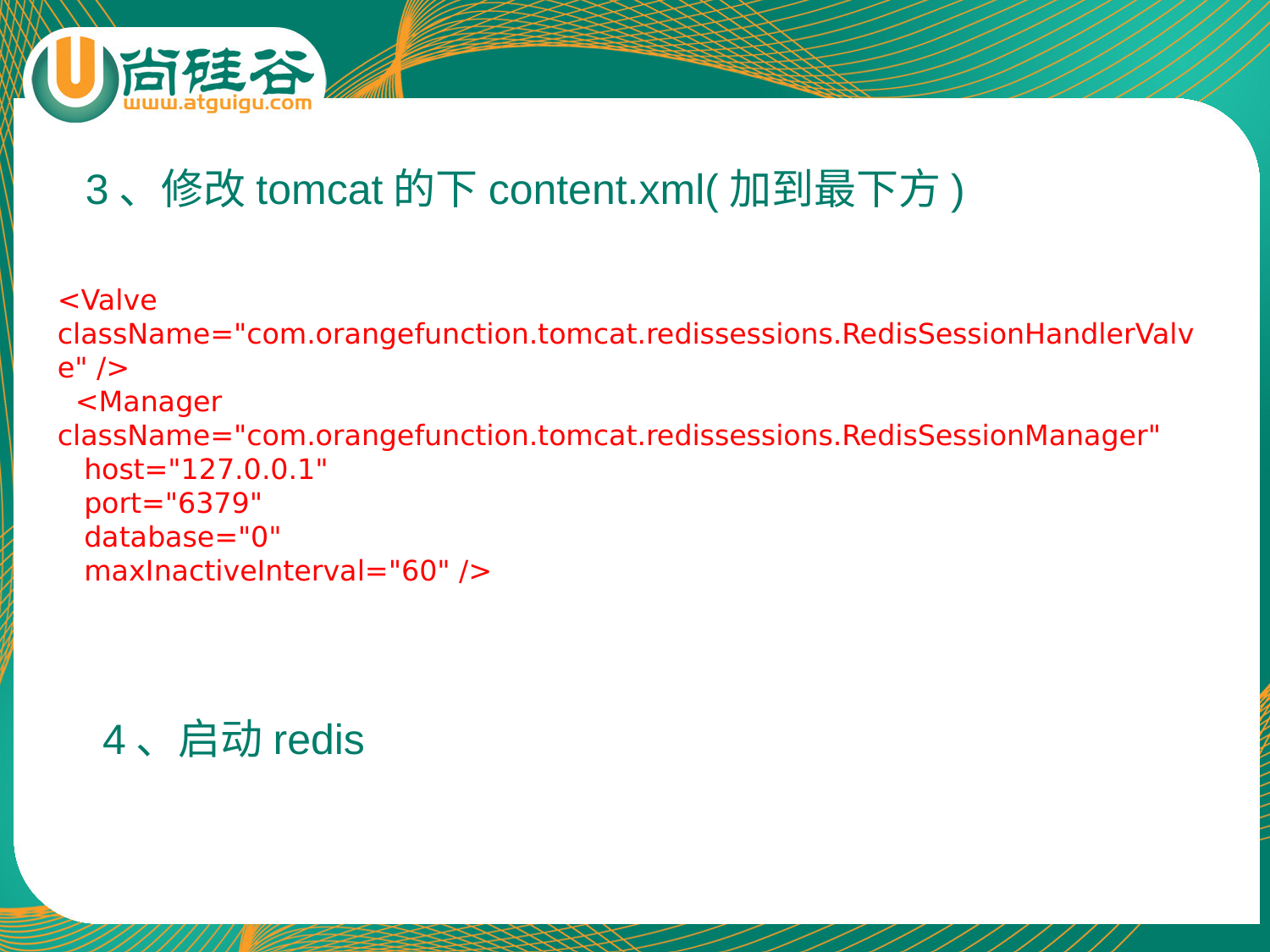

3、修改tomcat的下content.xml(加到最下方)
<Valve className="com.orangefunction.tomcat.redissessions.RedisSessionHandlerValve" />
  <Manager className="com.orangefunction.tomcat.redissessions.RedisSessionManager"
   host="127.0.0.1"
   port="6379"
   database="0"
   maxInactiveInterval="60" />
4、启动redis